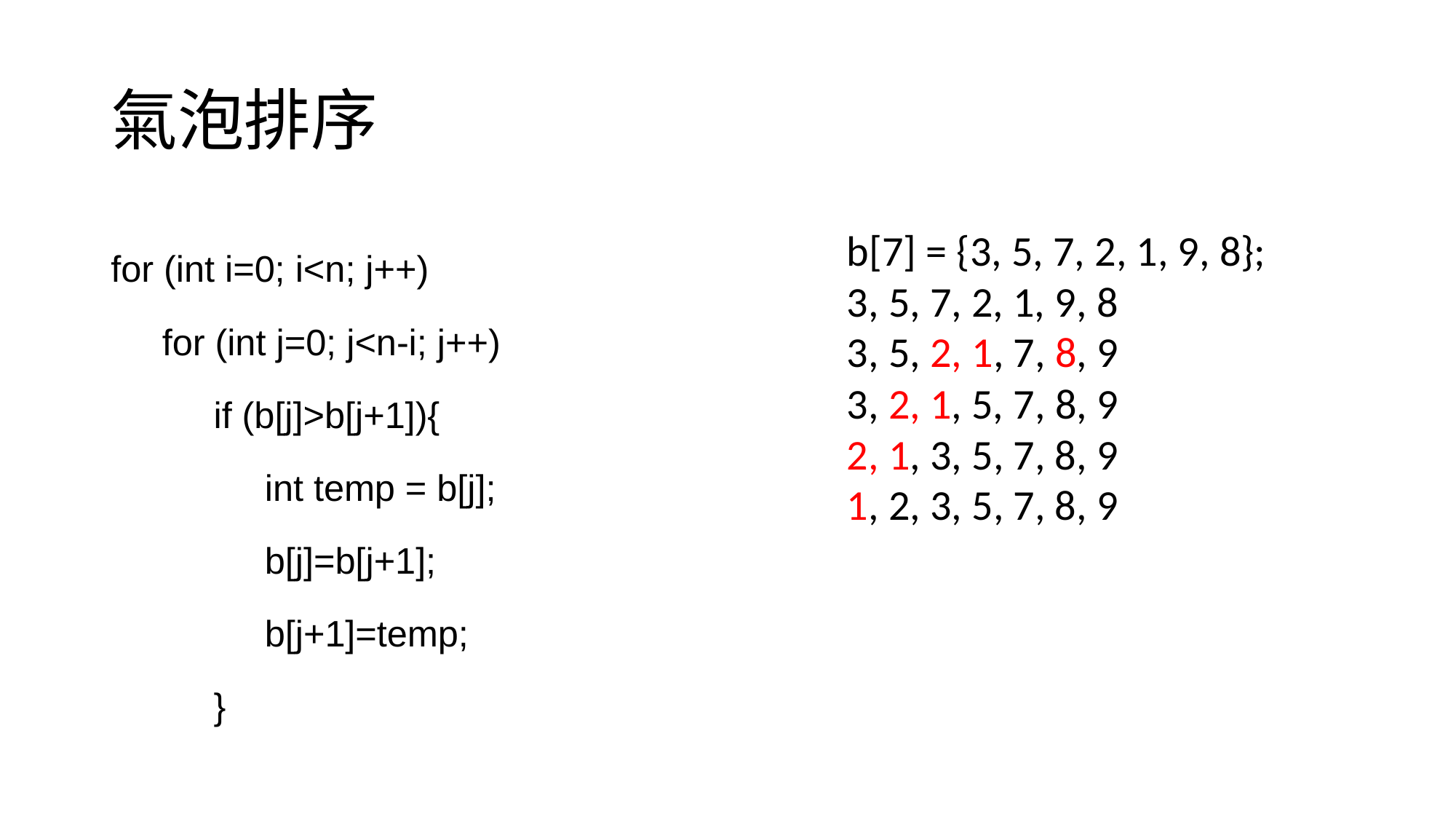

# 氣泡排序
for (int i=0; i<n; j++)
for (int j=0; j<n-i; j++)
if (b[j]>b[j+1]){
int temp = b[j];
b[j]=b[j+1];
b[j+1]=temp;
}
b[7] = {3, 5, 7, 2, 1, 9, 8};
3, 5, 7, 2, 1, 9, 8
3, 5, 2, 1, 7, 8, 9
3, 2, 1, 5, 7, 8, 9
2, 1, 3, 5, 7, 8, 9
1, 2, 3, 5, 7, 8, 9